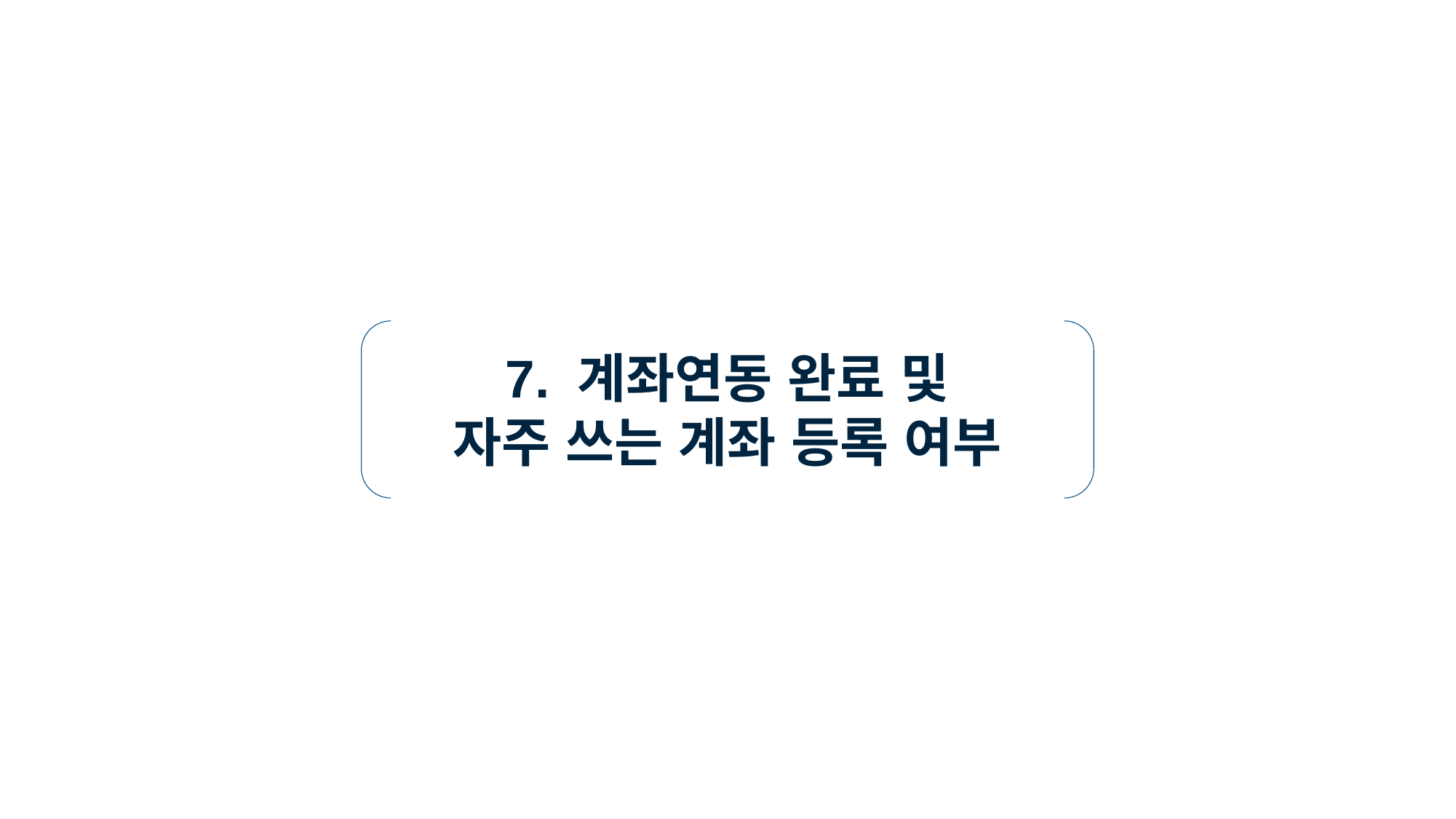

7. 계좌연동 완료 및
자주 쓰는 계좌 등록 여부